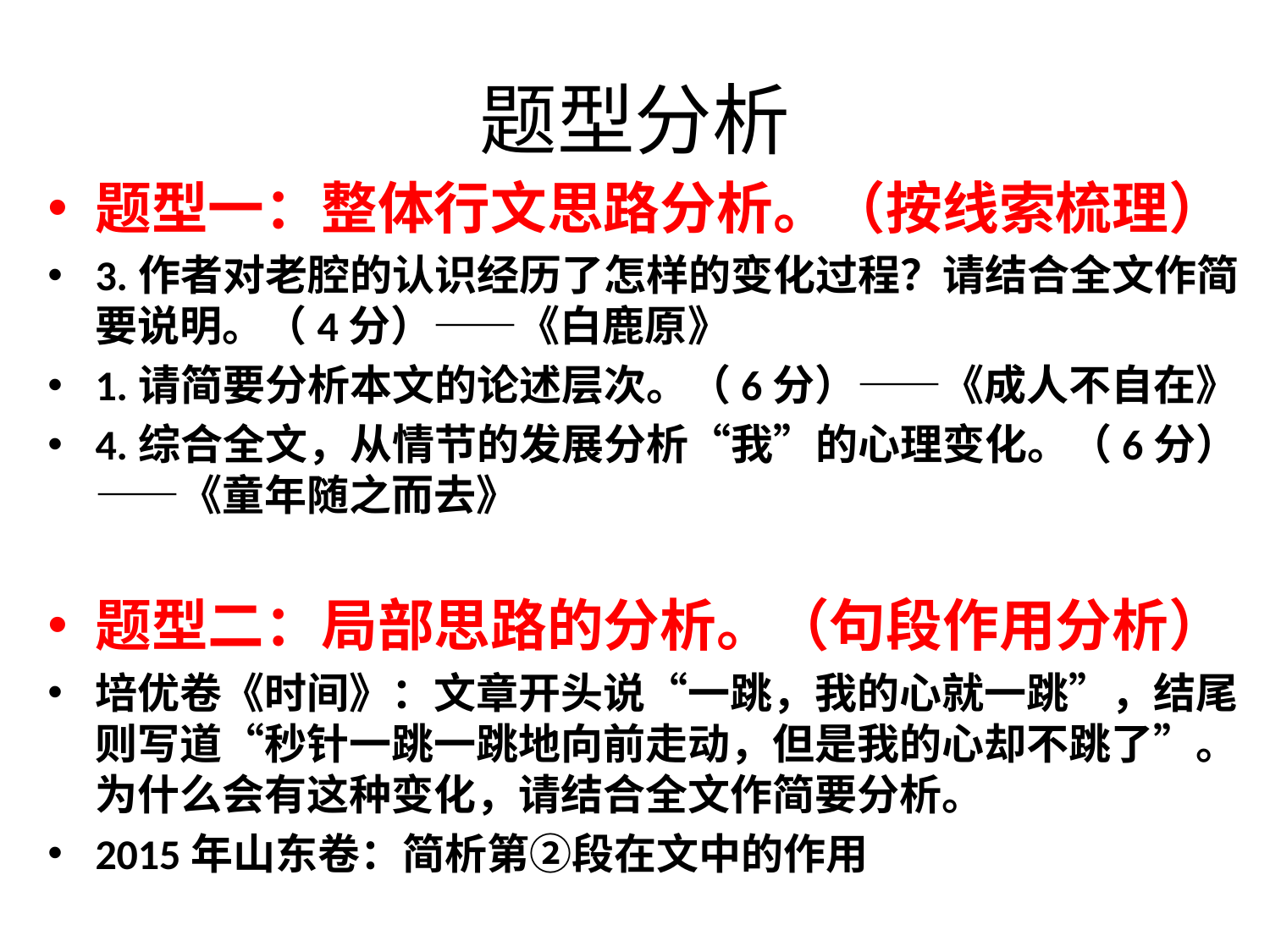

# 题型分析
题型一：整体行文思路分析。（按线索梳理）
3.作者对老腔的认识经历了怎样的变化过程？请结合全文作简要说明。（4分）——《白鹿原》
1.请简要分析本文的论述层次。（6分）——《成人不自在》
4.综合全文，从情节的发展分析“我”的心理变化。（6分）——《童年随之而去》

题型二：局部思路的分析。（句段作用分析）
培优卷《时间》：文章开头说“一跳，我的心就一跳”，结尾则写道“秒针一跳一跳地向前走动，但是我的心却不跳了”。为什么会有这种变化，请结合全文作简要分析。
2015年山东卷：简析第②段在文中的作用